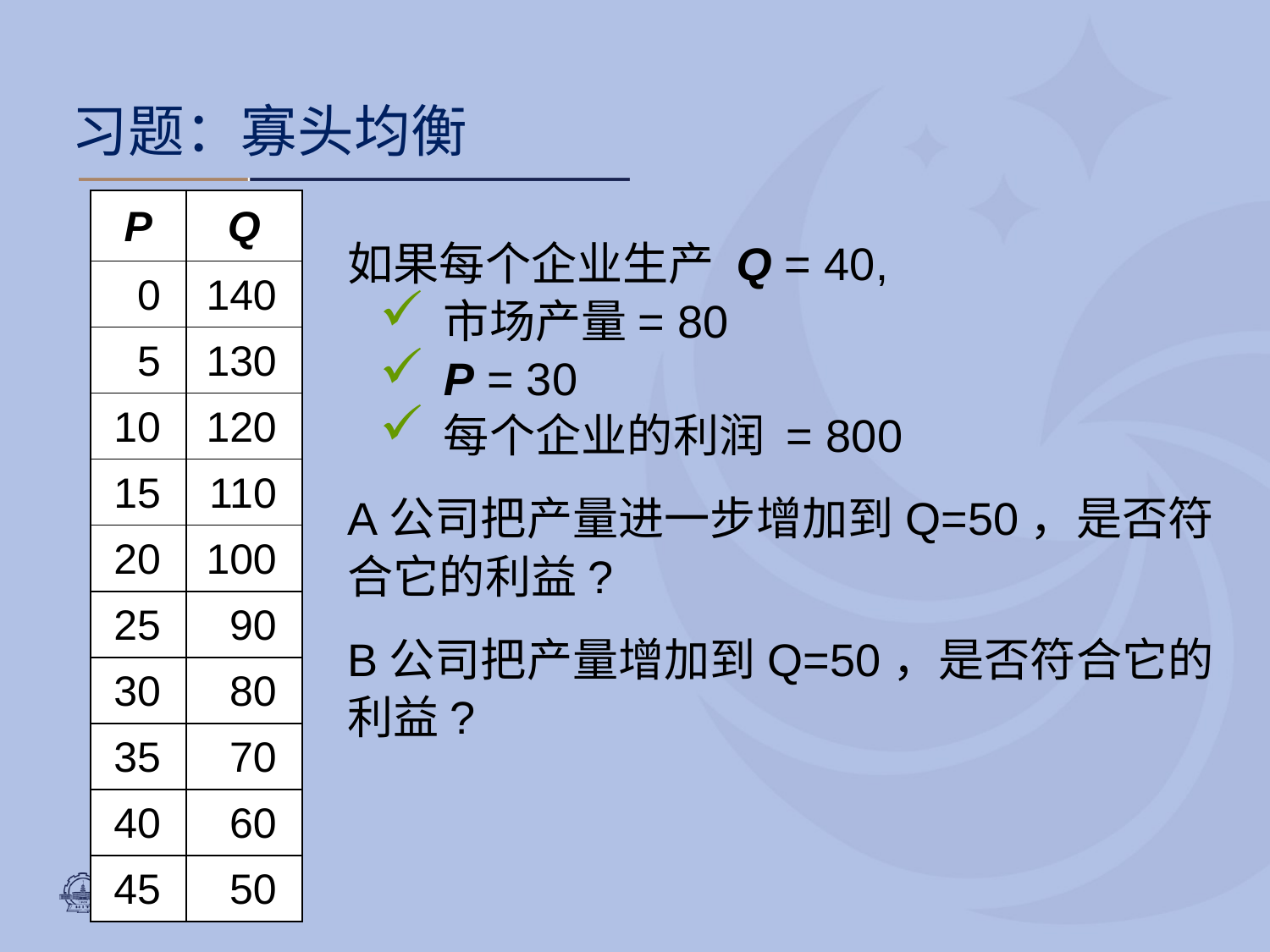

习题：寡头均衡
| P | Q |
| --- | --- |
| 0 | 140 |
| 5 | 130 |
| 10 | 120 |
| 15 | 110 |
| 20 | 100 |
| 25 | 90 |
| 30 | 80 |
| 35 | 70 |
| 40 | 60 |
| 45 | 50 |
如果每个企业生产 Q = 40,
市场产量= 80
P = 30
每个企业的利润 = 800
A公司把产量进一步增加到Q=50，是否符合它的利益?
B公司把产量增加到Q=50，是否符合它的利益?